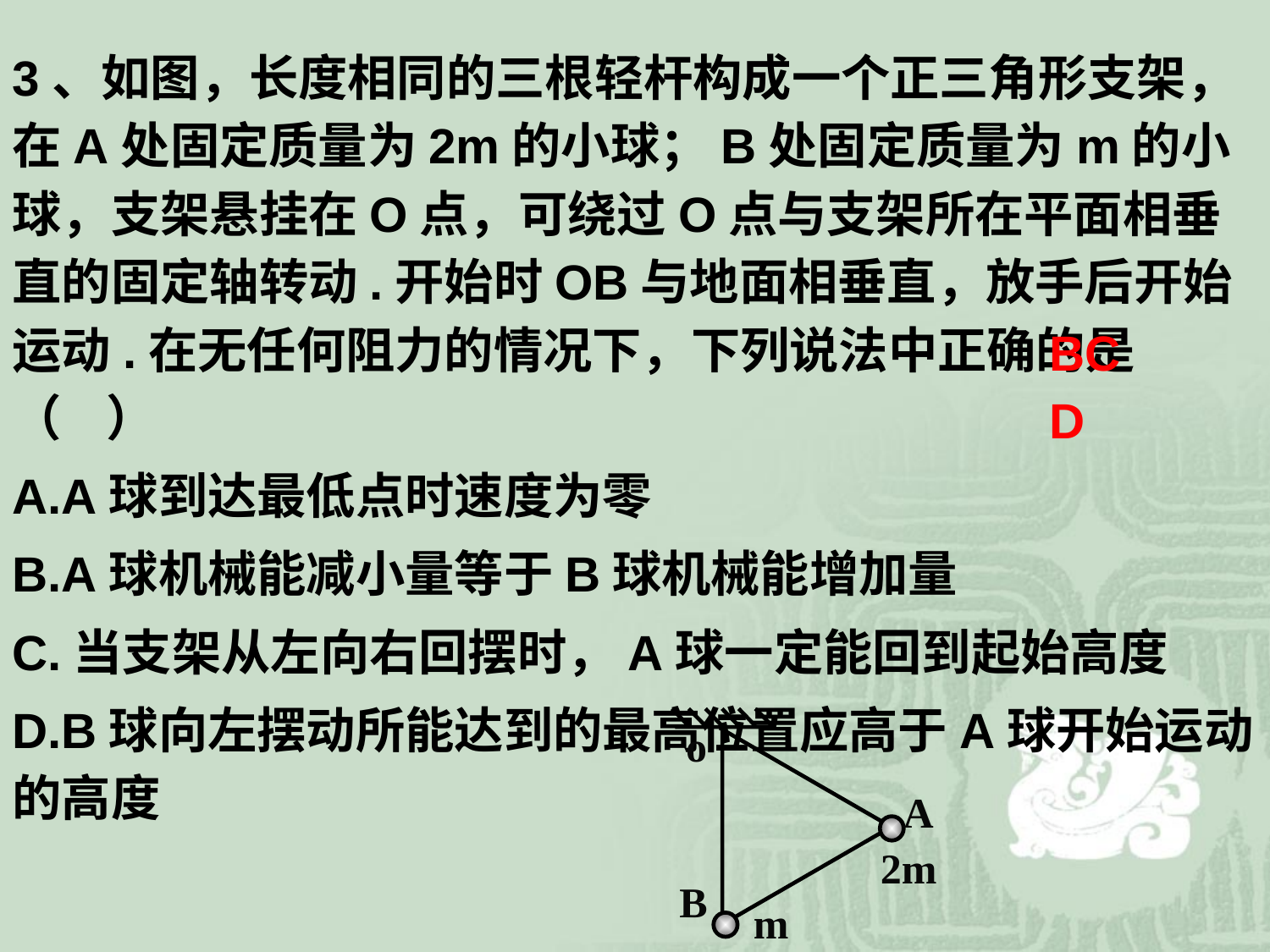

3、如图，长度相同的三根轻杆构成一个正三角形支架，在A处固定质量为2m的小球；B处固定质量为m的小球，支架悬挂在O点，可绕过O点与支架所在平面相垂直的固定轴转动.开始时OB与地面相垂直，放手后开始运动.在无任何阻力的情况下，下列说法中正确的是       （    ）
A.A球到达最低点时速度为零
B.A球机械能减小量等于B球机械能增加量
C.当支架从左向右回摆时，A球一定能回到起始高度
D.B球向左摆动所能达到的最高位置应高于A球开始运动的高度
BCD

o

A

2m
B
m